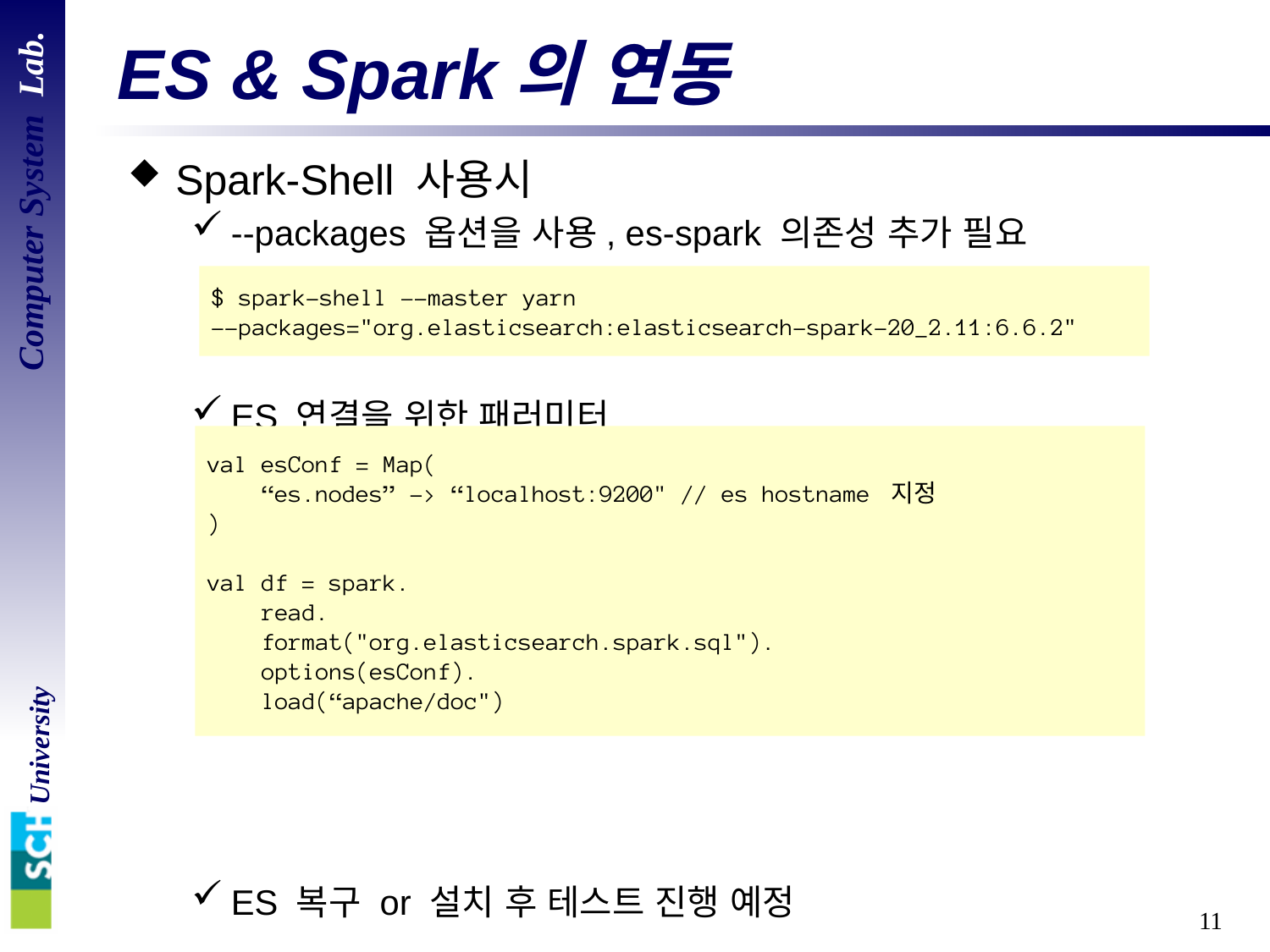

# ES & Spark의 연동
Spark-Shell 사용시
--packages 옵션을 사용, es-spark 의존성 추가 필요

ES 연결을 위한 패러미터

ES 복구 or 설치 후 테스트 진행 예정

$ spark-shell –-master yarn
--packages="org.elasticsearch:elasticsearch-spark-20_2.11:6.6.2"
val esConf = Map(
    “es.nodes” -> “localhost:9200" // es hostname 지정
)

val df = spark.
    read.
    format("org.elasticsearch.spark.sql").
    options(esConf).
    load(“apache/doc")